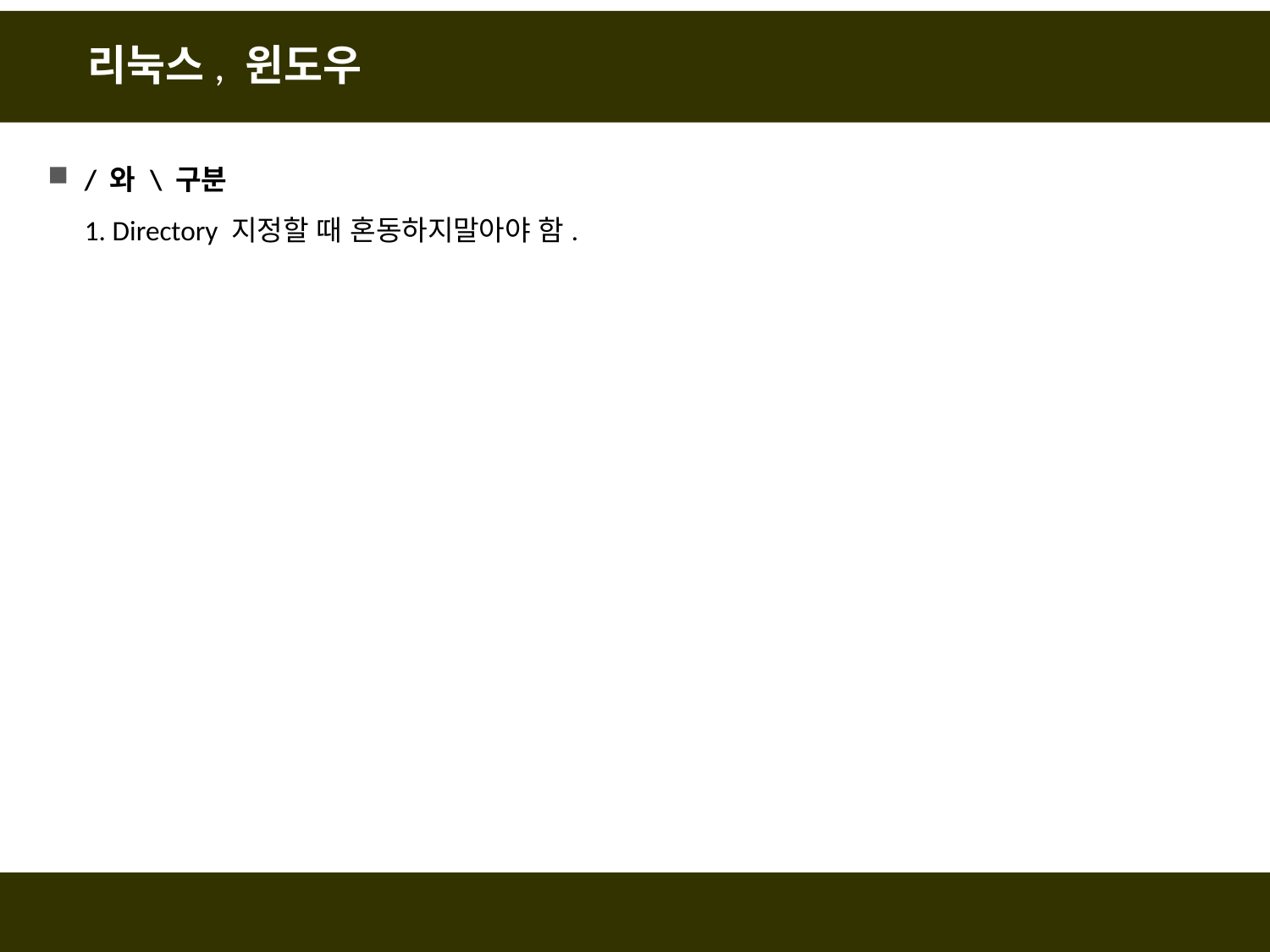

# 리눅스, 윈도우
/ 와 \ 구분
1. Directory 지정할 때 혼동하지말아야 함.